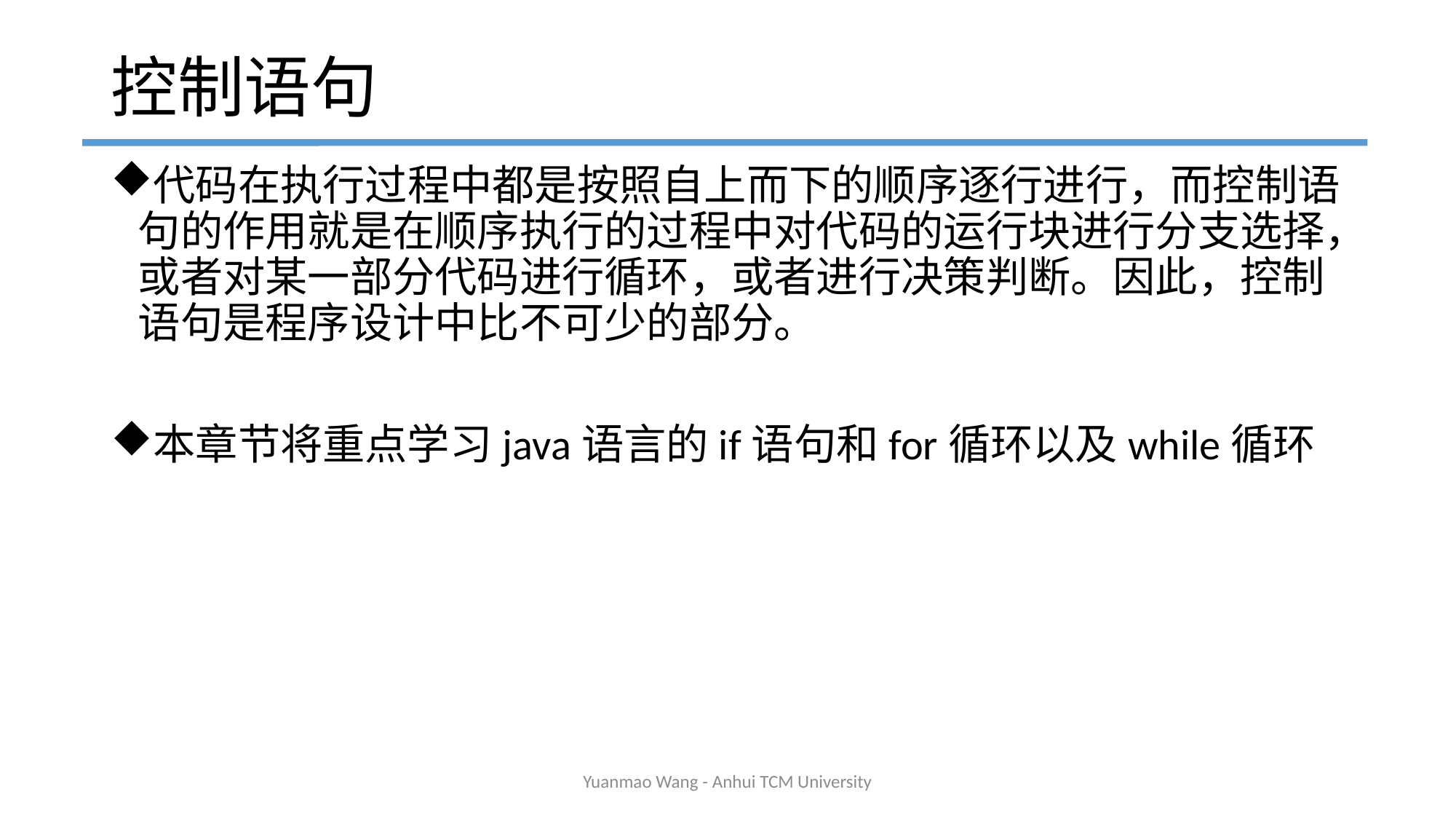

# 控制语句
代码在执行过程中都是按照自上而下的顺序逐行进行，而控制语句的作用就是在顺序执行的过程中对代码的运行块进行分支选择，或者对某一部分代码进行循环，或者进行决策判断。因此，控制语句是程序设计中比不可少的部分。

本章节将重点学习java语言的if语句和for循环以及while循环
Yuanmao Wang - Anhui TCM University